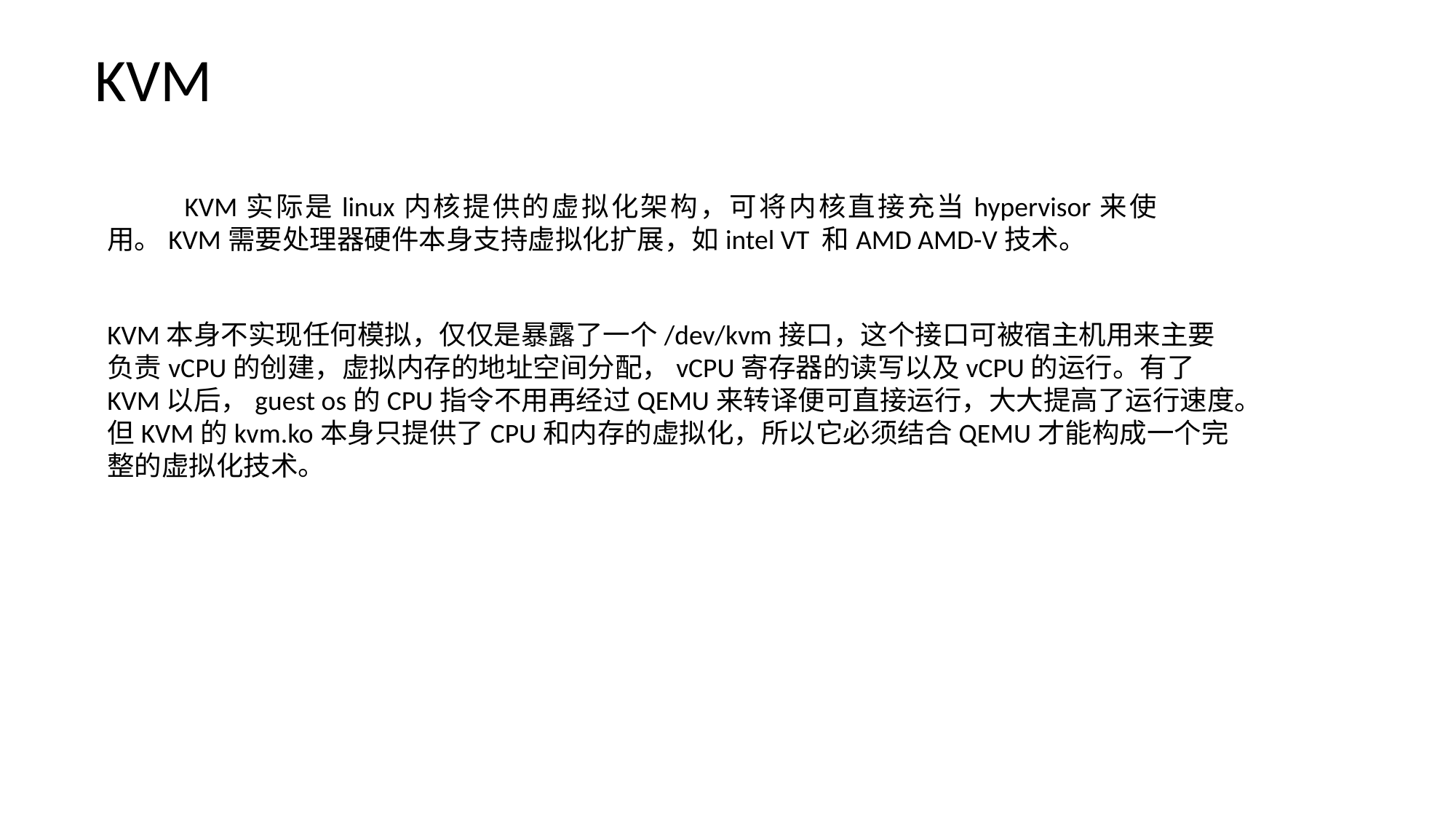

KVM
         KVM实际是linux内核提供的虚拟化架构，可将内核直接充当hypervisor来使用。KVM需要处理器硬件本身支持虚拟化扩展，如intel VT 和AMD AMD-V技术。
KVM本身不实现任何模拟，仅仅是暴露了一个/dev/kvm接口，这个接口可被宿主机用来主要负责vCPU的创建，虚拟内存的地址空间分配，vCPU寄存器的读写以及vCPU的运行。有了KVM以后，guest os的CPU指令不用再经过QEMU来转译便可直接运行，大大提高了运行速度。但KVM的kvm.ko本身只提供了CPU和内存的虚拟化，所以它必须结合QEMU才能构成一个完整的虚拟化技术。